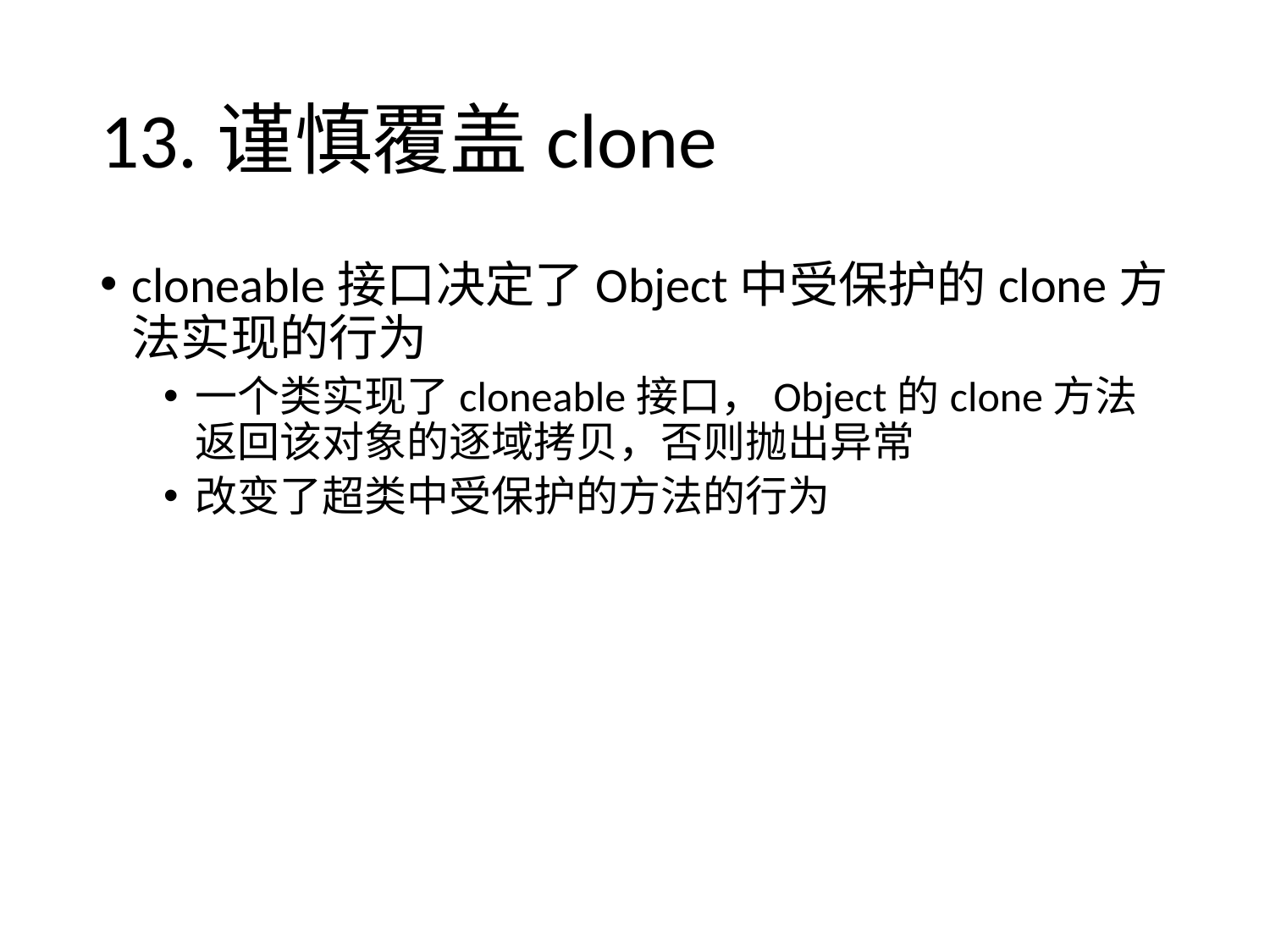

# 13.谨慎覆盖clone
cloneable接口决定了Object中受保护的clone方法实现的行为
一个类实现了cloneable接口，Object的clone方法返回该对象的逐域拷贝，否则抛出异常
改变了超类中受保护的方法的行为